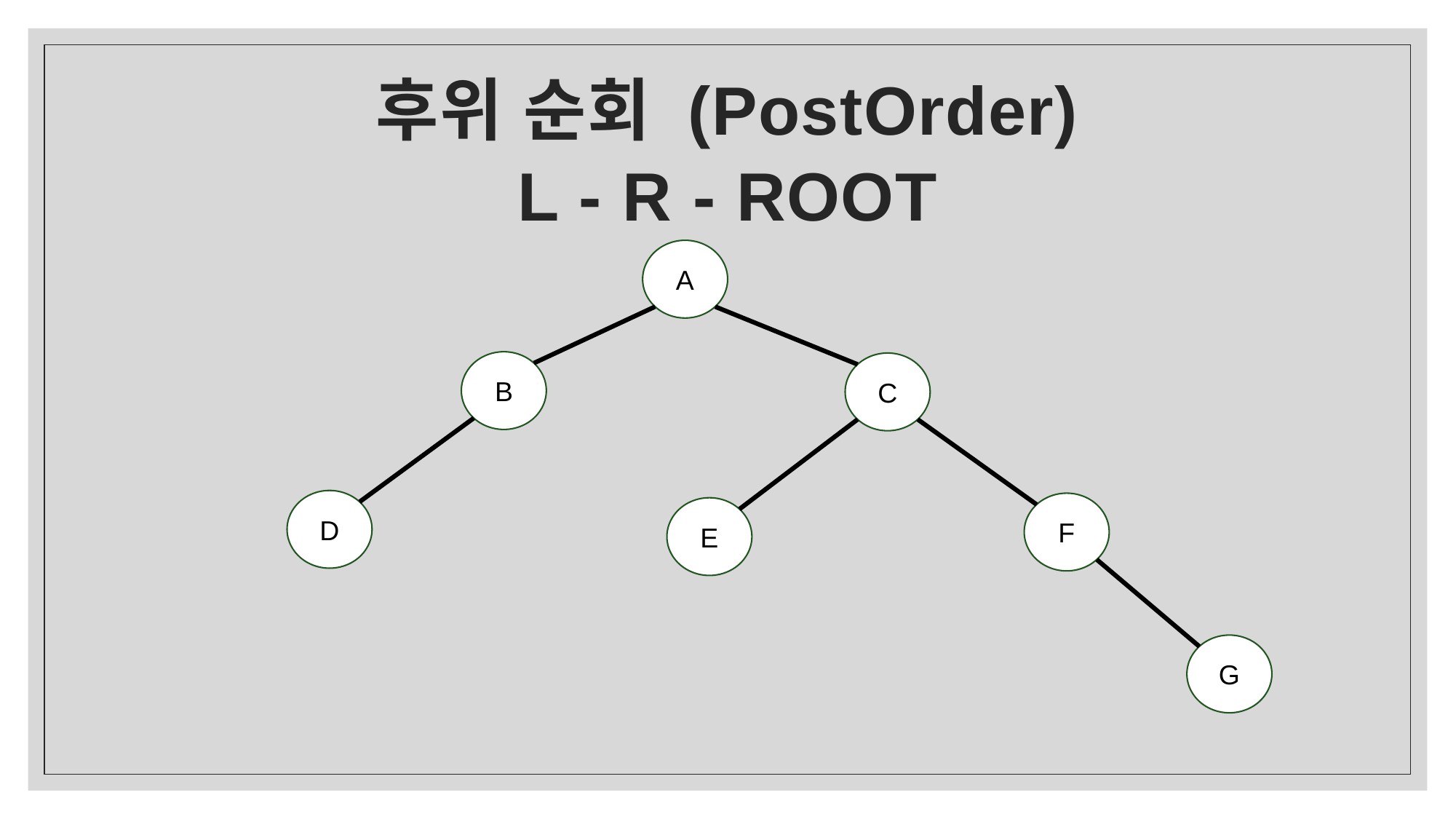

# 후위 순회 (PostOrder) L - R - ROOT
A
B
C
D
F
E
G